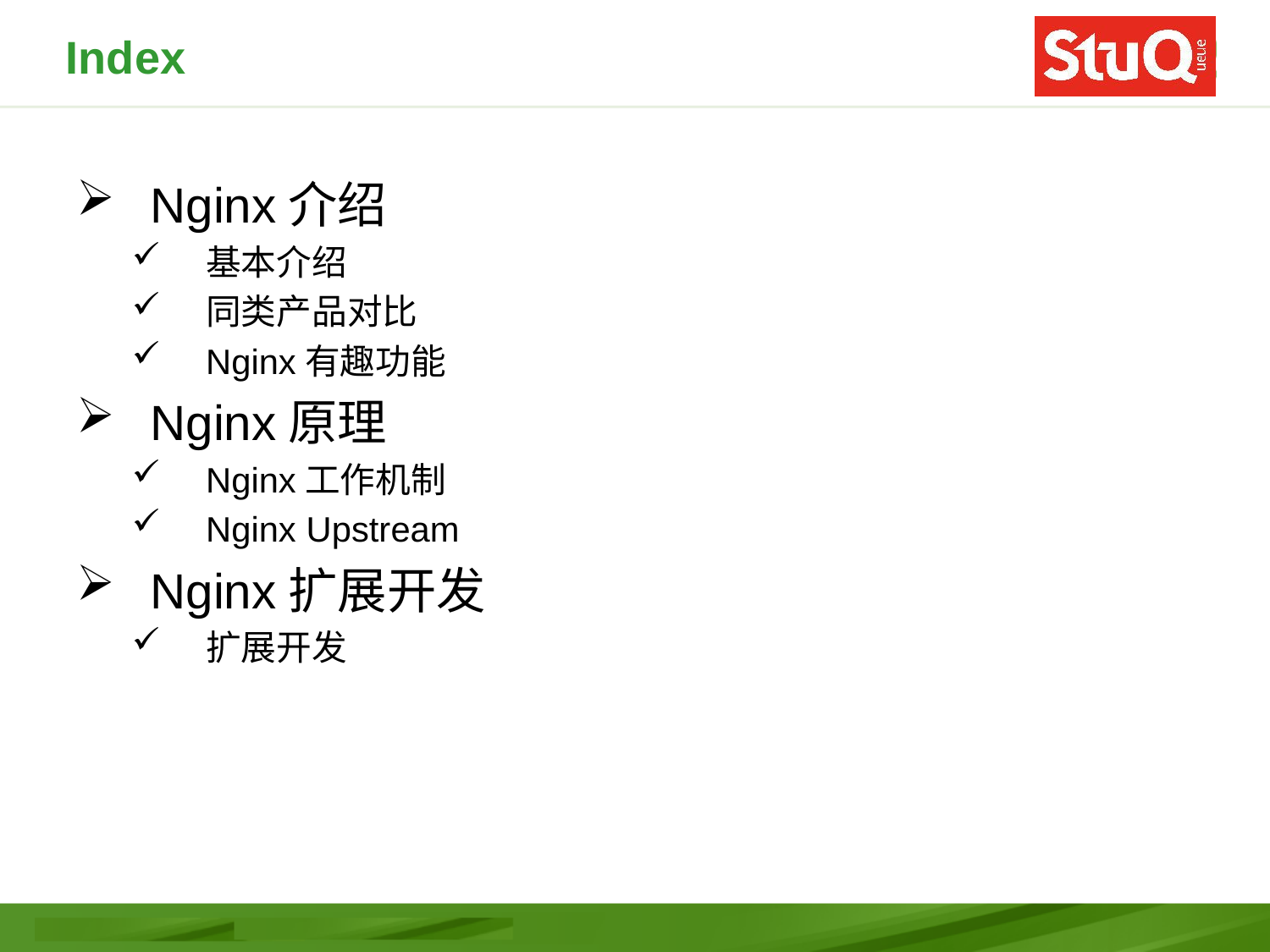

# Index
Nginx介绍
基本介绍
同类产品对比
Nginx有趣功能
Nginx原理
Nginx工作机制
Nginx Upstream
Nginx扩展开发
扩展开发